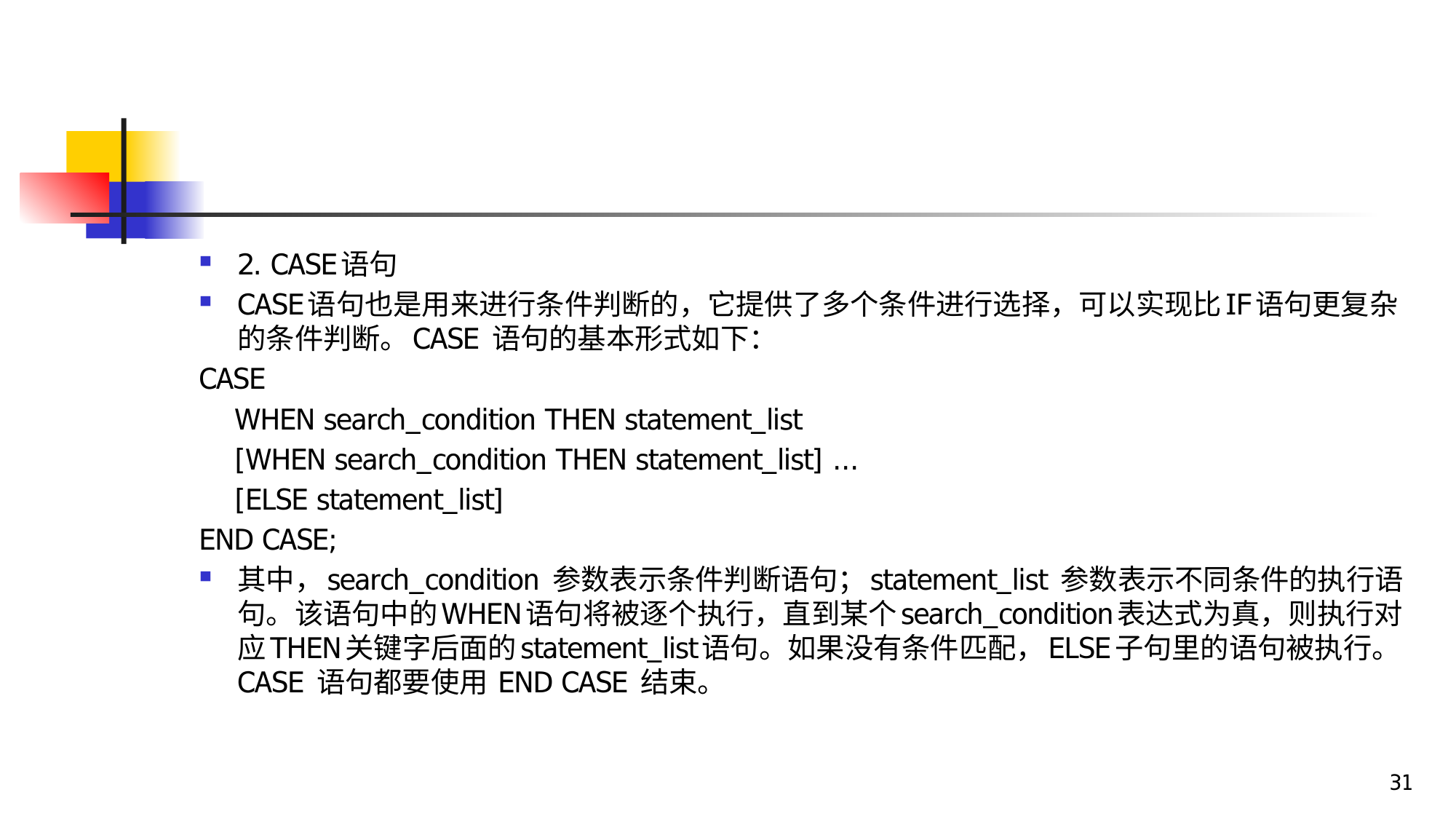

#
2. CASE语句
CASE语句也是用来进行条件判断的，它提供了多个条件进行选择，可以实现比IF语句更复杂的条件判断。CASE 语句的基本形式如下：
CASE
    WHEN search_condition THEN statement_list
    [WHEN search_condition THEN statement_list] ...
    [ELSE statement_list]
END CASE;
其中，search_condition 参数表示条件判断语句；statement_list 参数表示不同条件的执行语句。该语句中的WHEN语句将被逐个执行，直到某个search_condition表达式为真，则执行对应THEN关键字后面的statement_list语句。如果没有条件匹配，ELSE子句里的语句被执行。CASE 语句都要使用 END CASE 结束。

31